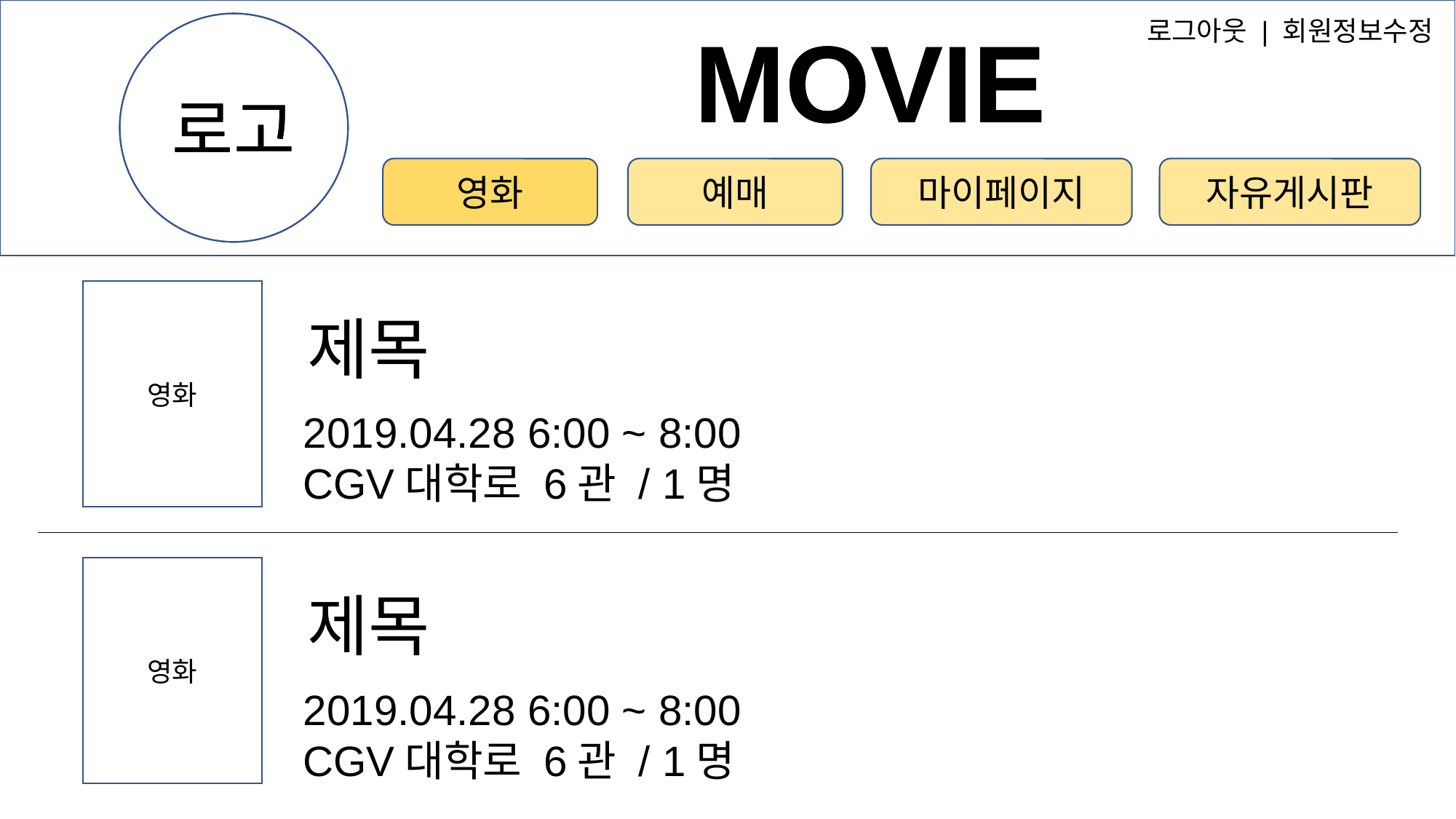

MOVIE
로고
MOVIE
로그아웃 | 회원정보수정
로고
자유게시판
영화
예매
마이페이지
영화
제목
2019.04.28 6:00 ~ 8:00
CGV대학로 6관 / 1명
영화
제목
2019.04.28 6:00 ~ 8:00
CGV대학로 6관 / 1명